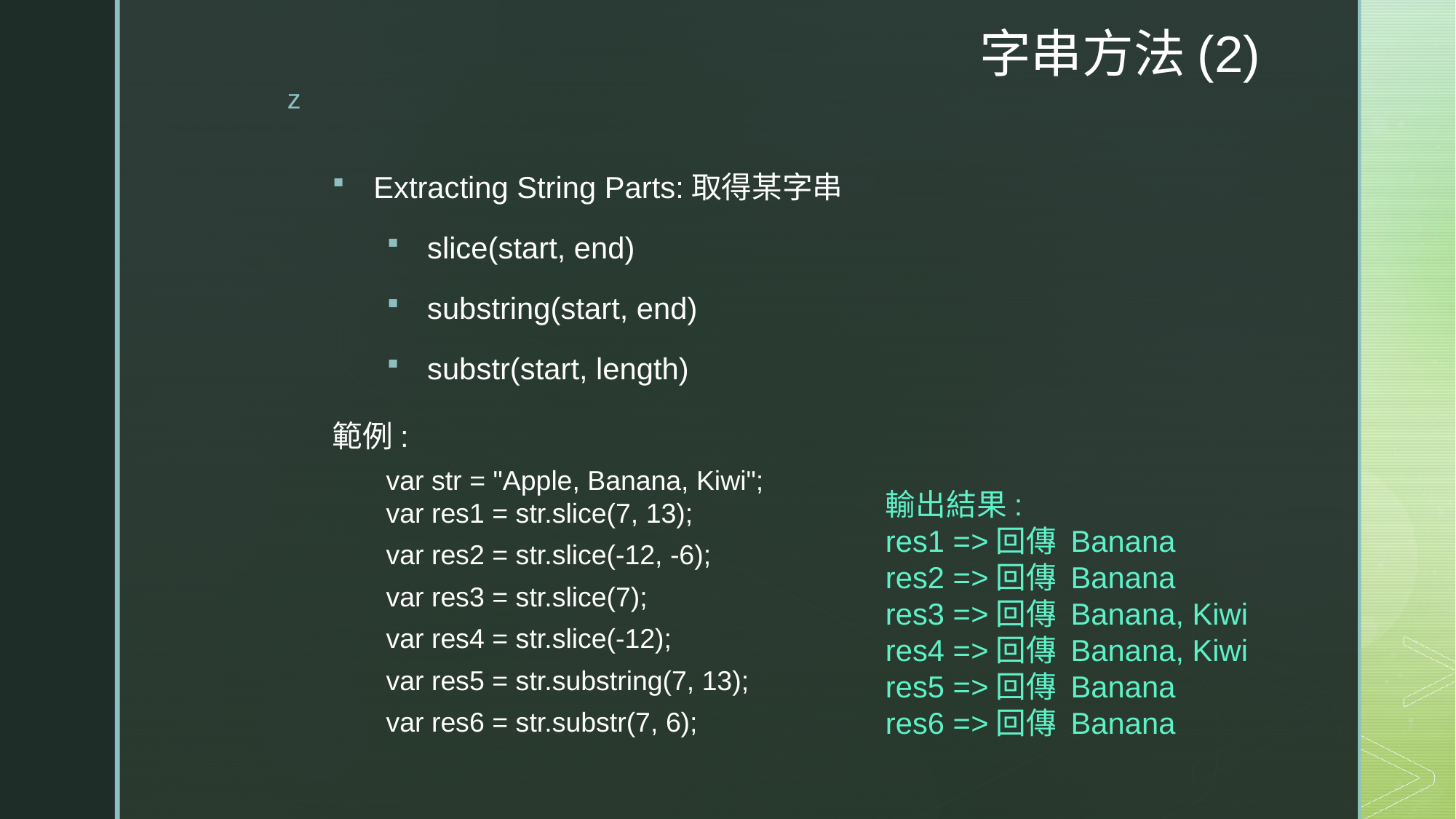

# 字串方法(2)
Extracting String Parts:取得某字串
slice(start, end)
substring(start, end)
substr(start, length)
範例:
var str = "Apple, Banana, Kiwi";
var res1 = str.slice(7, 13);
var res2 = str.slice(-12, -6);
var res3 = str.slice(7);
var res4 = str.slice(-12);
var res5 = str.substring(7, 13);
var res6 = str.substr(7, 6);
輸出結果:
res1 =>回傳 Banana
res2 =>回傳 Banana
res3 =>回傳 Banana, Kiwi
res4 =>回傳 Banana, Kiwi
res5 =>回傳 Banana
res6 =>回傳 Banana